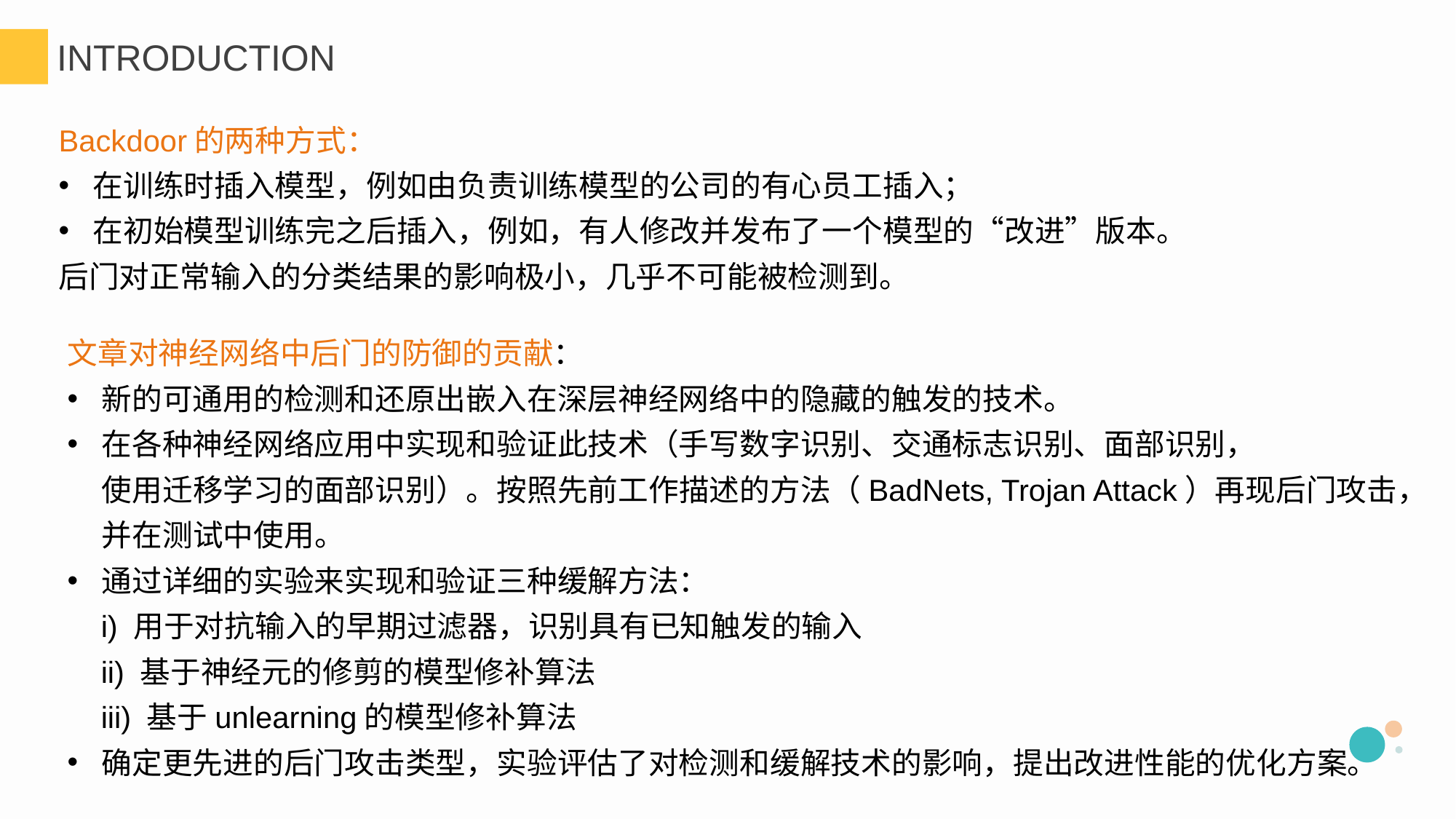

INTRODUCTION
Backdoor的两种方式：
在训练时插入模型，例如由负责训练模型的公司的有心员工插入；
在初始模型训练完之后插入，例如，有人修改并发布了一个模型的“改进”版本。
后门对正常输入的分类结果的影响极小，几乎不可能被检测到。
文章对神经网络中后门的防御的贡献：
新的可通用的检测和还原出嵌入在深层神经网络中的隐藏的触发的技术。
在各种神经网络应用中实现和验证此技术（手写数字识别、交通标志识别、面部识别，
    使用迁移学习的面部识别）。按照先前工作描述的方法（BadNets, Trojan Attack）再现后门攻击，
    并在测试中使用。
通过详细的实验来实现和验证三种缓解方法：
    i) 用于对抗输入的早期过滤器，识别具有已知触发的输入
    ii) 基于神经元的修剪的模型修补算法
    iii) 基于unlearning的模型修补算法
确定更先进的后门攻击类型，实验评估了对检测和缓解技术的影响，提出改进性能的优化方案。

5